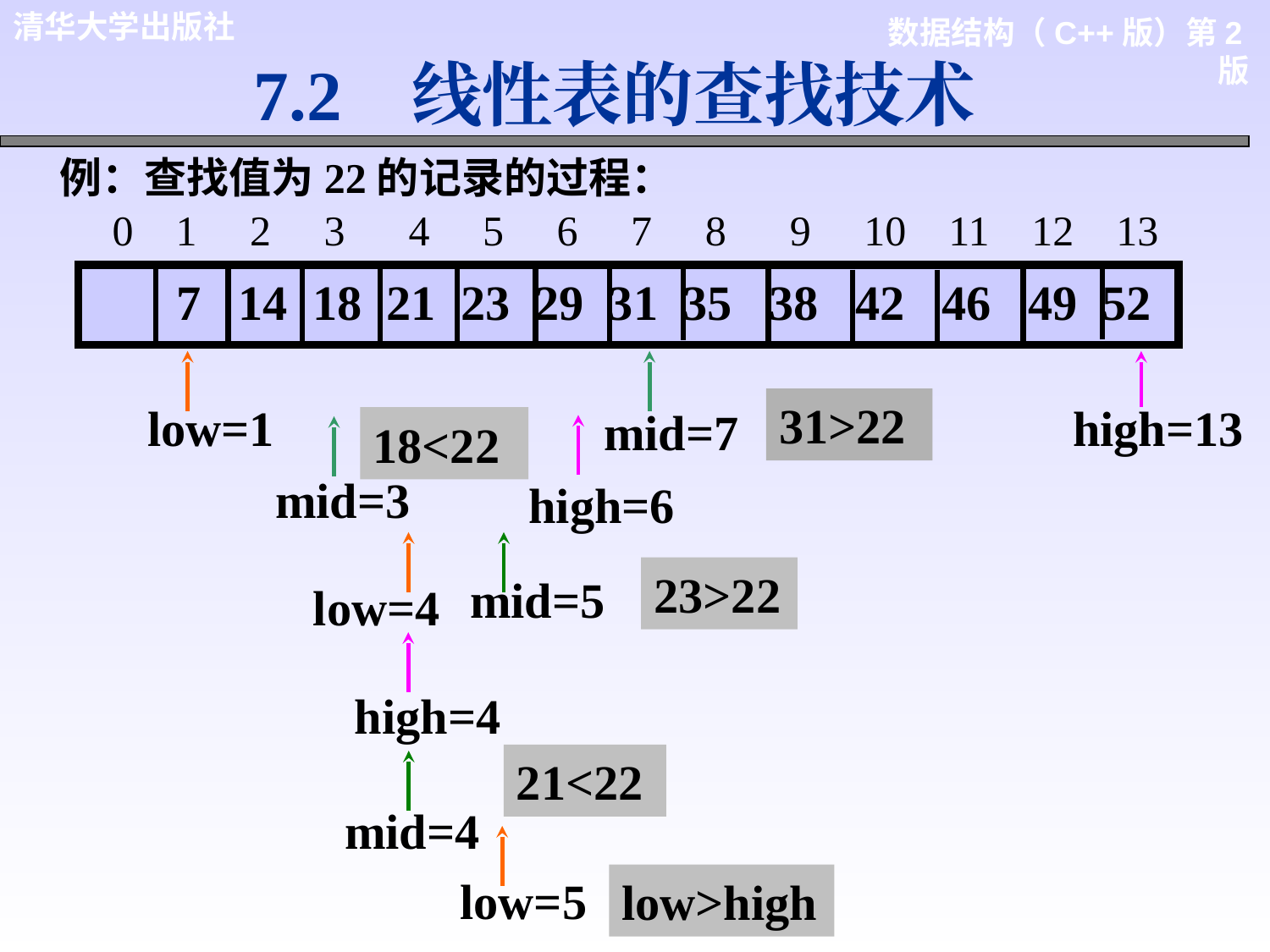

7.2   线性表的查找技术
例：查找值为22的记录的过程：
0    1     2     3      4     5     6     7     8      9     10    11    12    13
       7   14  18  21  23  29  31  35   38   42   46   49  52
low=1
mid=7
high=13
31>22
18<22
high=6
mid=3
low=4
mid=5
23>22
high=4
21<22
mid=4
low=5
low>high